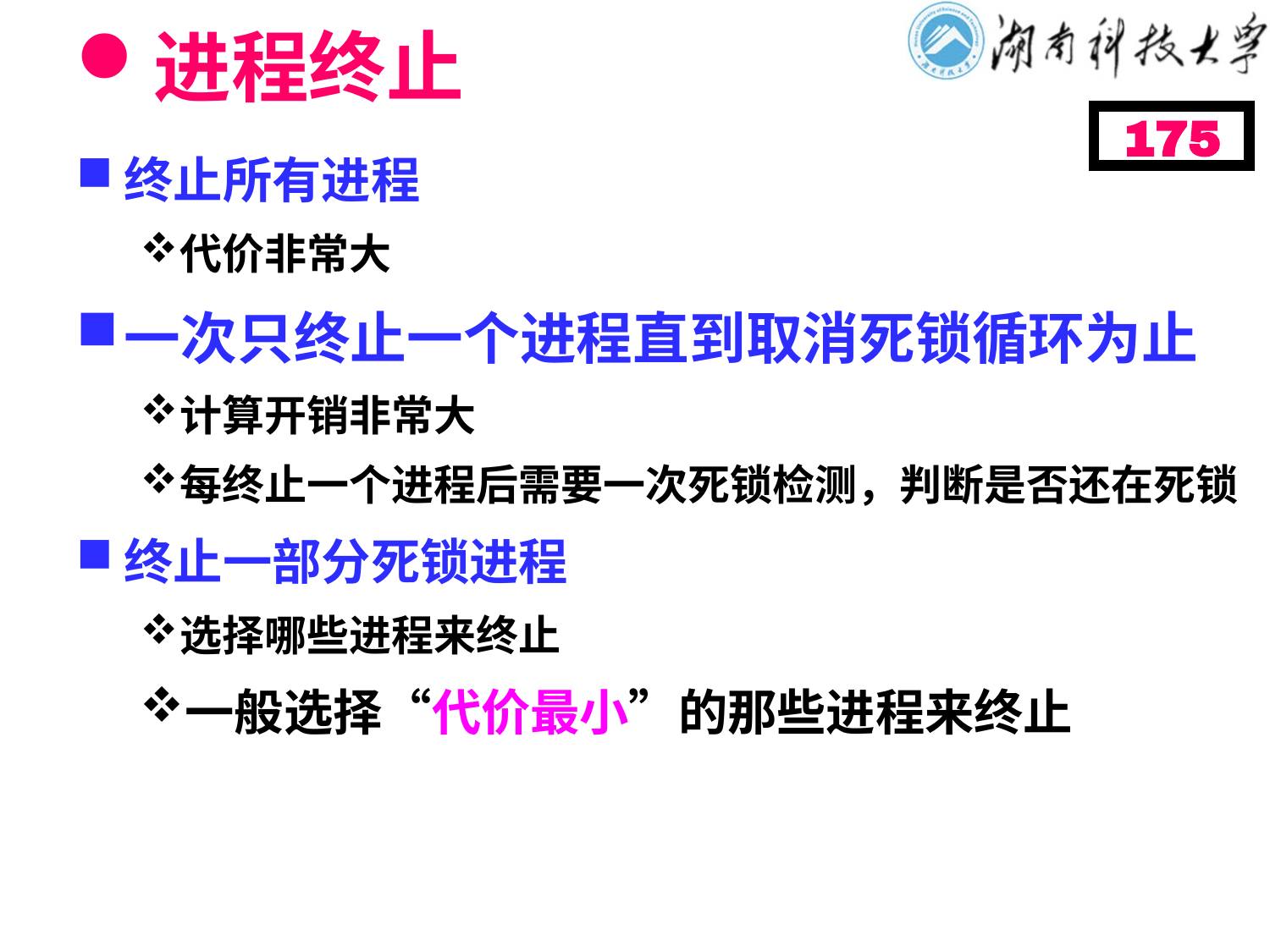

# 进程终止
175
终止所有进程
代价非常大
一次只终止一个进程直到取消死锁循环为止
计算开销非常大
每终止一个进程后需要一次死锁检测，判断是否还在死锁
终止一部分死锁进程
选择哪些进程来终止
一般选择“代价最小”的那些进程来终止